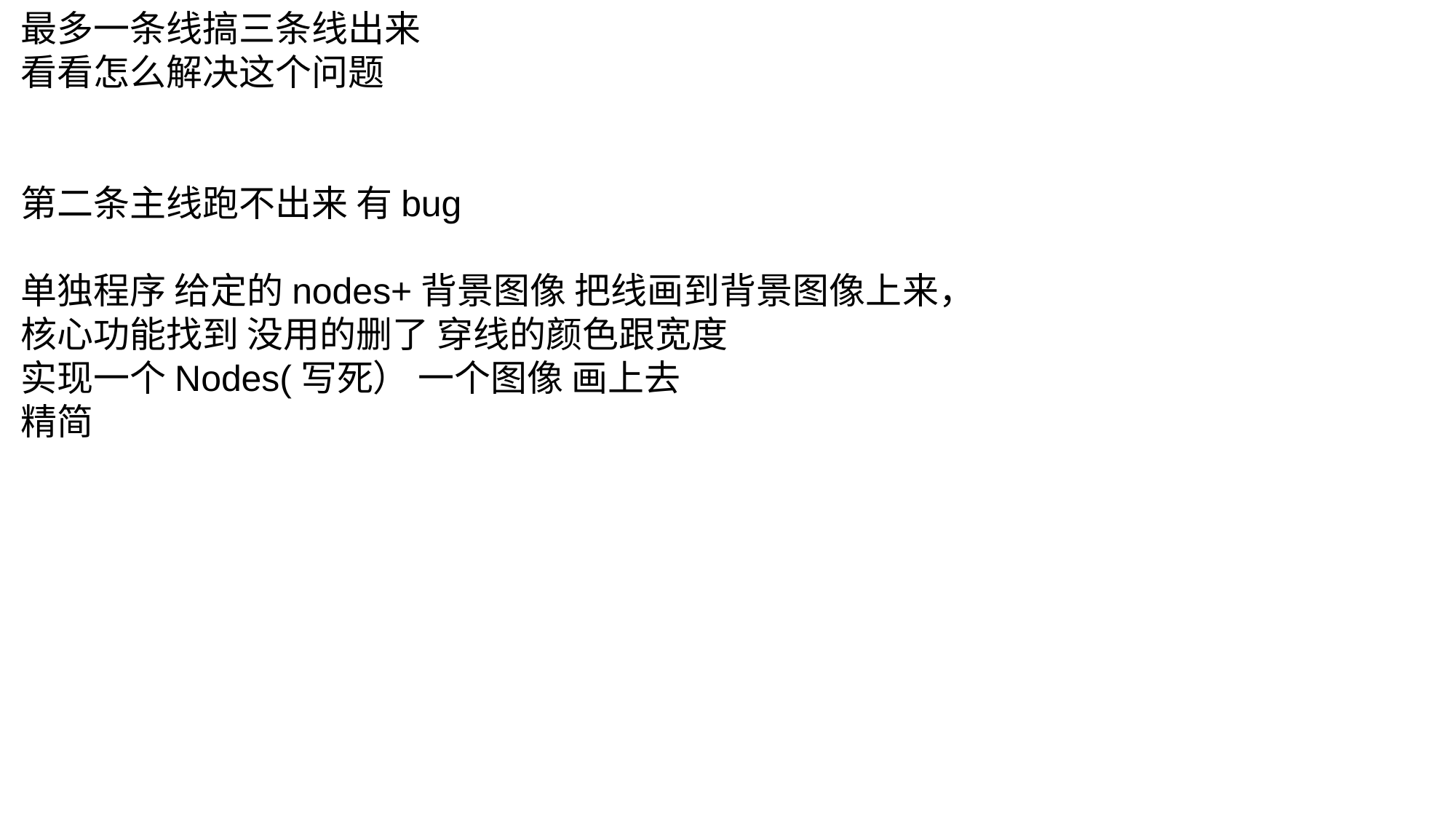

最多一条线搞三条线出来
看看怎么解决这个问题

第二条主线跑不出来 有bug

单独程序 给定的nodes+背景图像 把线画到背景图像上来，
核心功能找到 没用的删了 穿线的颜色跟宽度
实现一个Nodes(写死） 一个图像 画上去
精简